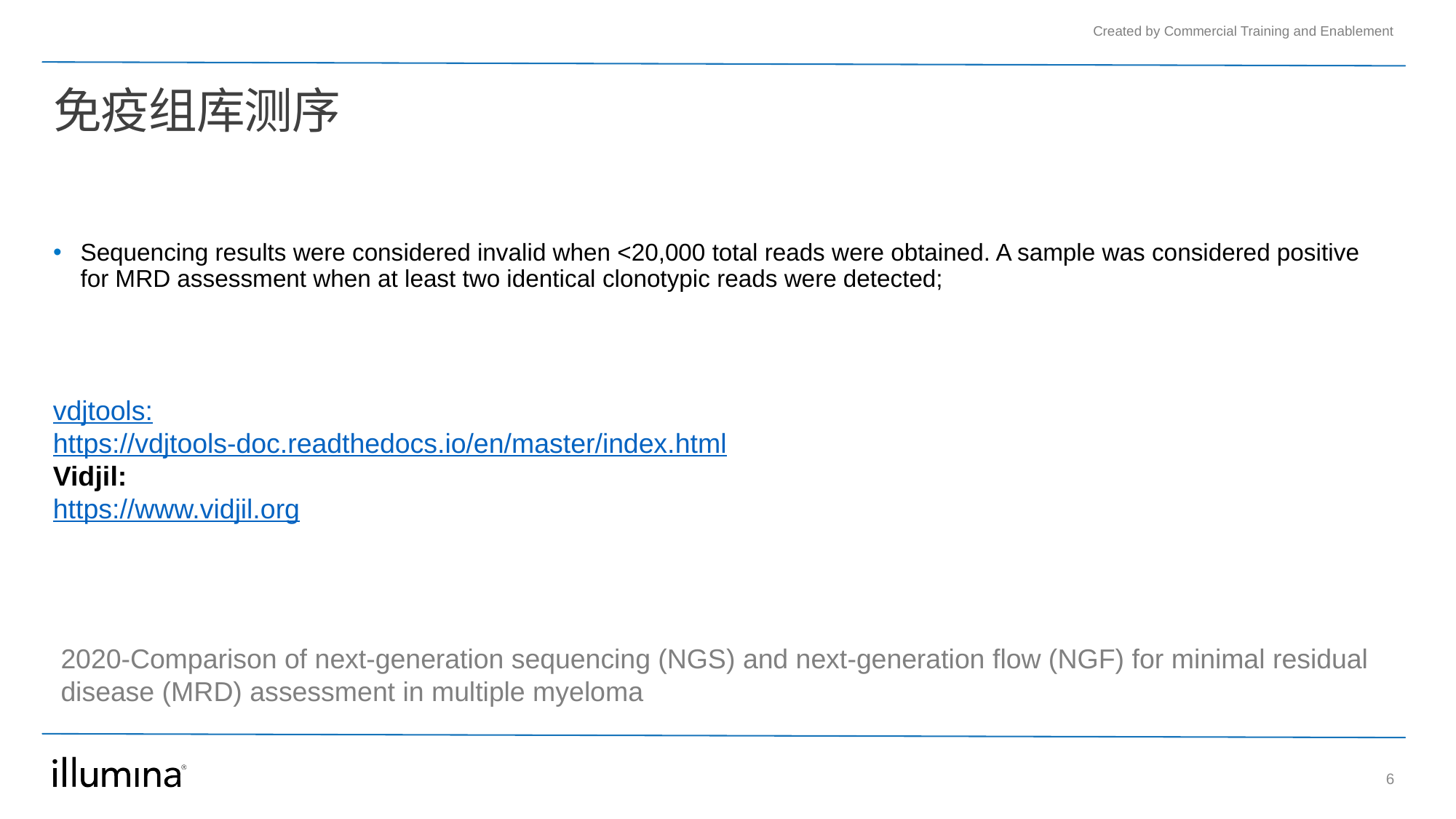

# 免疫组库测序
Sequencing results were considered invalid when <20,000 total reads were obtained. A sample was considered positive for MRD assessment when at least two identical clonotypic reads were detected;
vdjtools:
https://vdjtools-doc.readthedocs.io/en/master/index.html
Vidjil:
https://www.vidjil.org

2020-Comparison of next-generation sequencing (NGS) and next-generation flow (NGF) for minimal residual disease (MRD) assessment in multiple myeloma
6